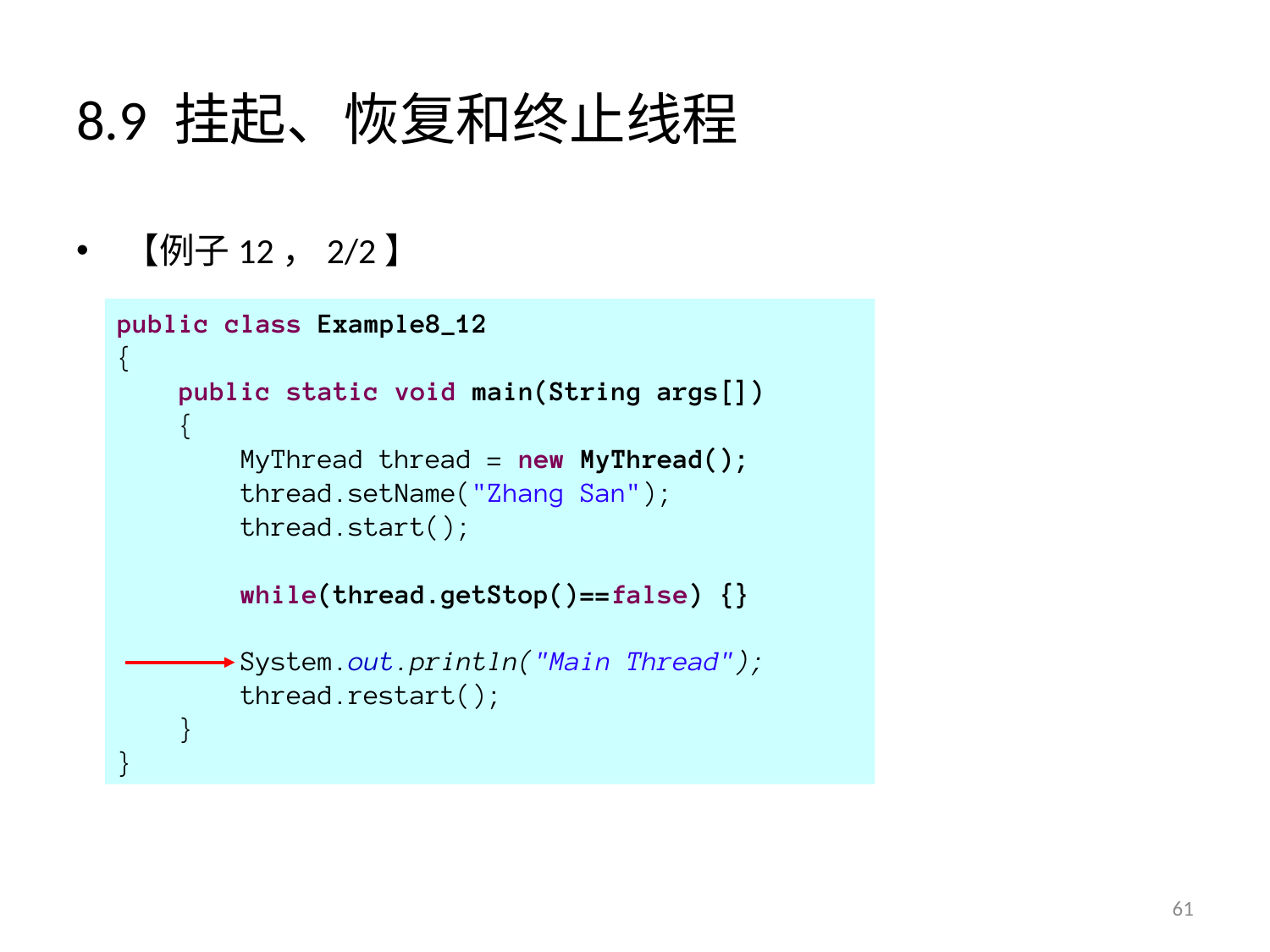

# 8.9 挂起、恢复和终止线程
【例子12，2/2】
public class Example8_12
{
    public static void main(String args[])
    {
        MyThread thread = new MyThread();
        thread.setName("Zhang San");
        thread.start();

        while(thread.getStop()==false) {}

        System.out.println("Main Thread");
        thread.restart();
    }
}
61